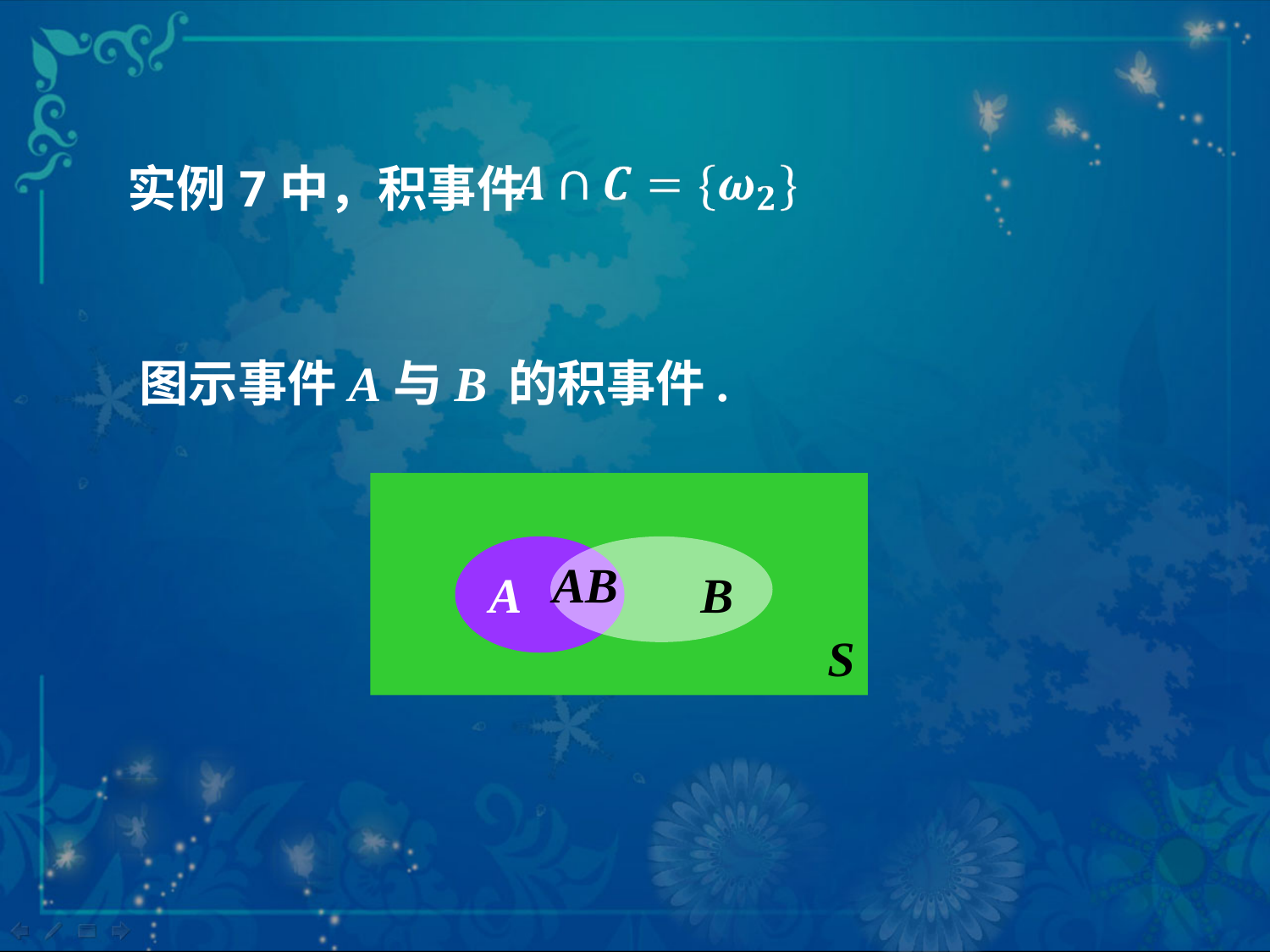

实例7中，积事件

图示事件A与B 的积事件.

AB
A
B
S